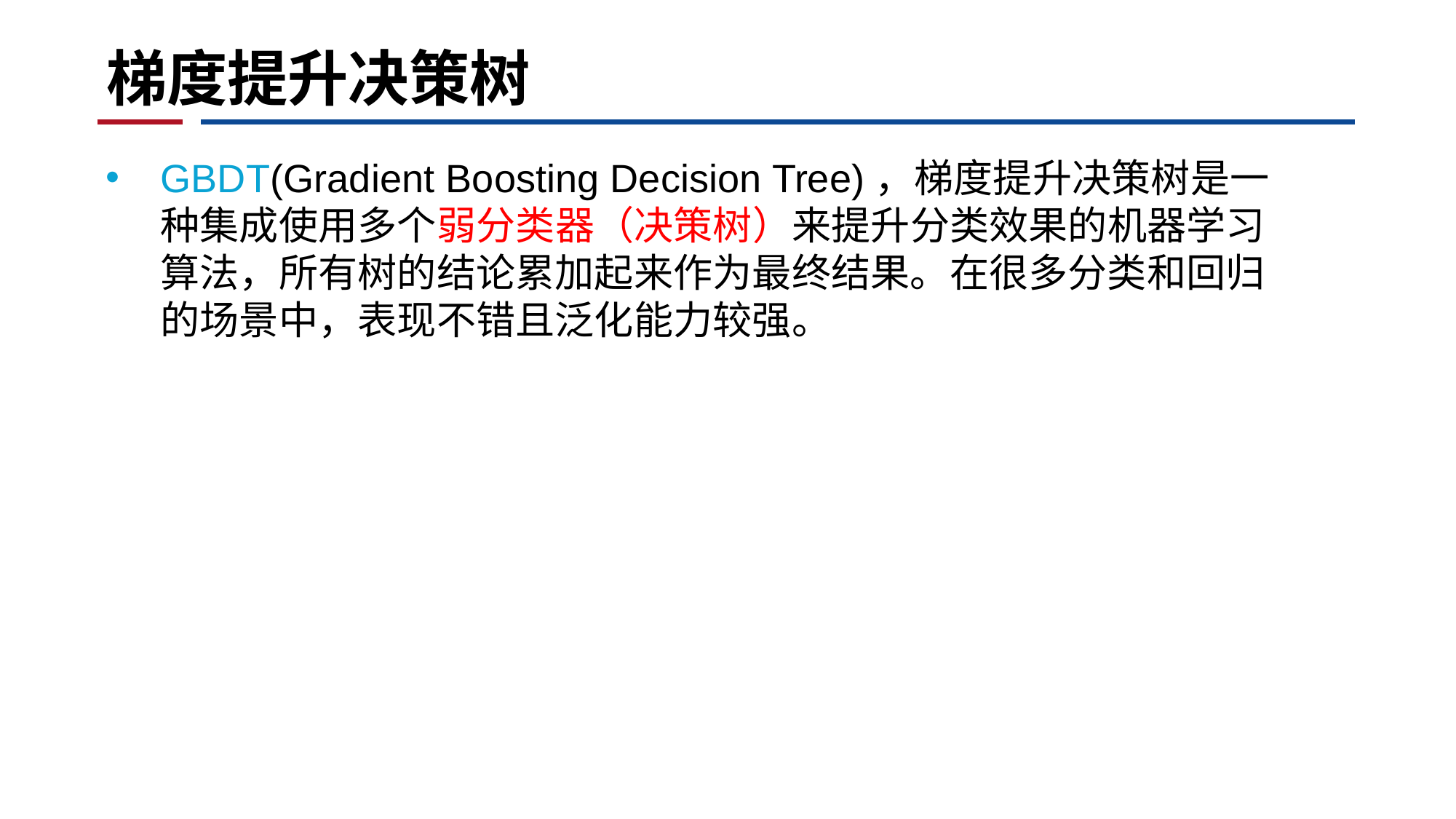

# 梯度提升决策树
GBDT(Gradient Boosting Decision Tree)，梯度提升决策树是一种集成使用多个弱分类器（决策树）来提升分类效果的机器学习算法，所有树的结论累加起来作为最终结果。在很多分类和回归的场景中，表现不错且泛化能力较强。
6